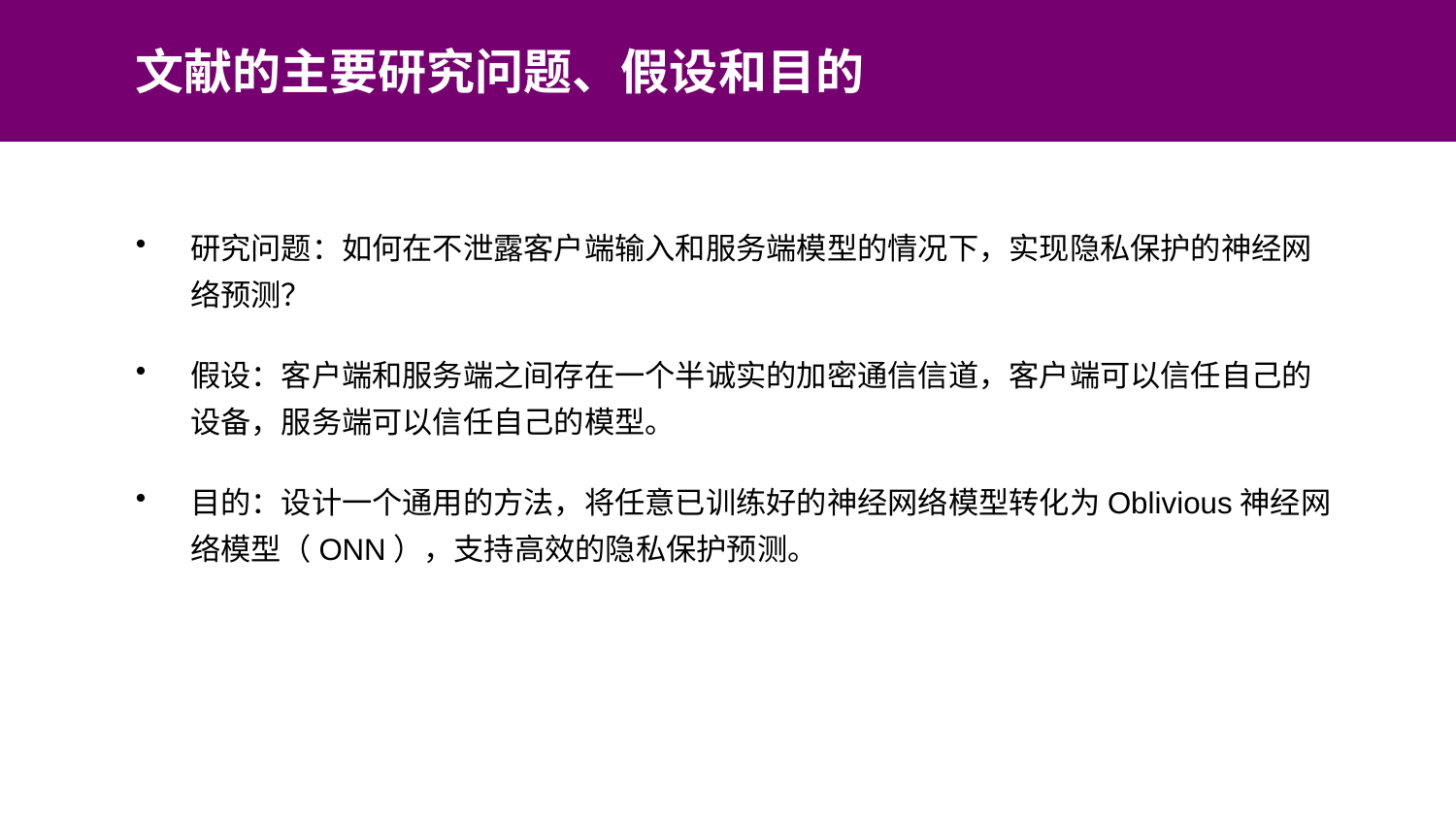

文献的主要研究问题、假设和目的
研究问题：如何在不泄露客户端输入和服务端模型的情况下，实现隐私保护的神经网络预测？
假设：客户端和服务端之间存在一个半诚实的加密通信信道，客户端可以信任自己的设备，服务端可以信任自己的模型。
目的：设计一个通用的方法，将任意已训练好的神经网络模型转化为Oblivious神经网络模型（ONN），支持高效的隐私保护预测。